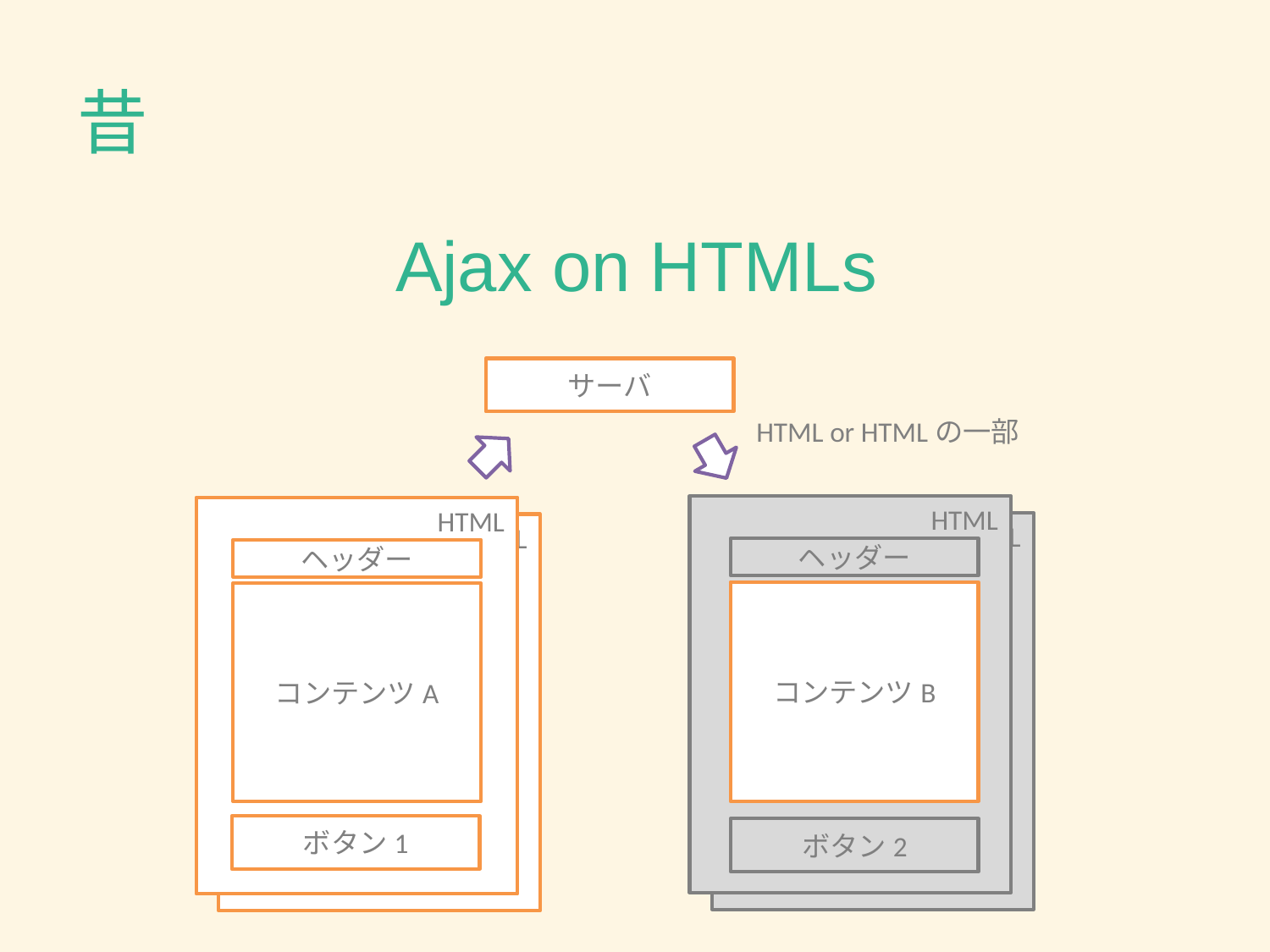

昔

Ajax on HTMLs
サーバ
HTML or HTMLの一部

HTML
HTML
HTML
HTML
ヘッダー
ヘッダー
コンテンツB
コンテンツA
ボタン1
ボタン2